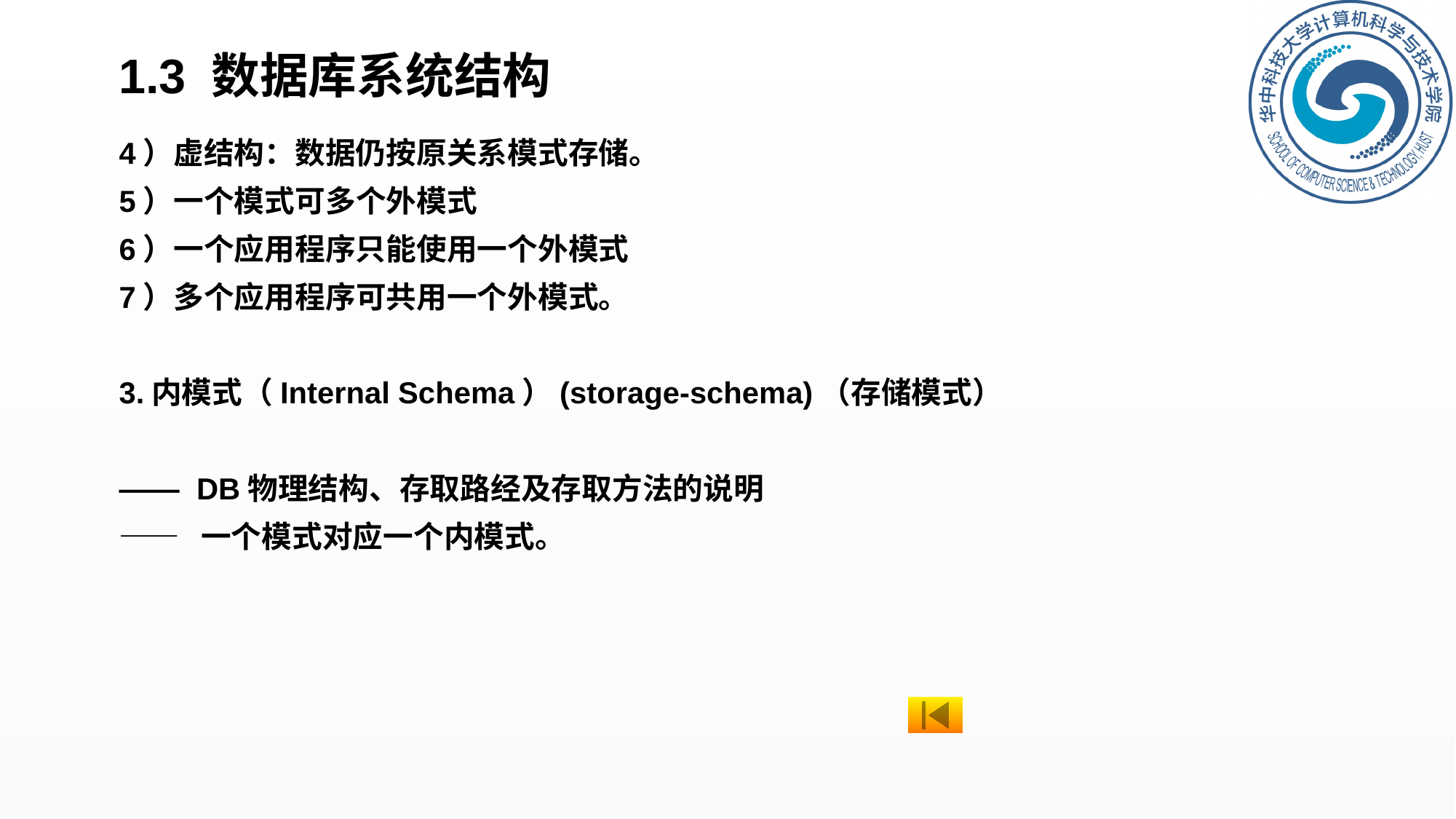

# 1.3 数据库系统结构
4）虚结构：数据仍按原关系模式存储。
5）一个模式可多个外模式
6）一个应用程序只能使用一个外模式
7）多个应用程序可共用一个外模式。

3.内模式（Internal Schema）(storage-schema)（存储模式）

——  DB物理结构、存取路经及存取方法的说明
——  一个模式对应一个内模式。